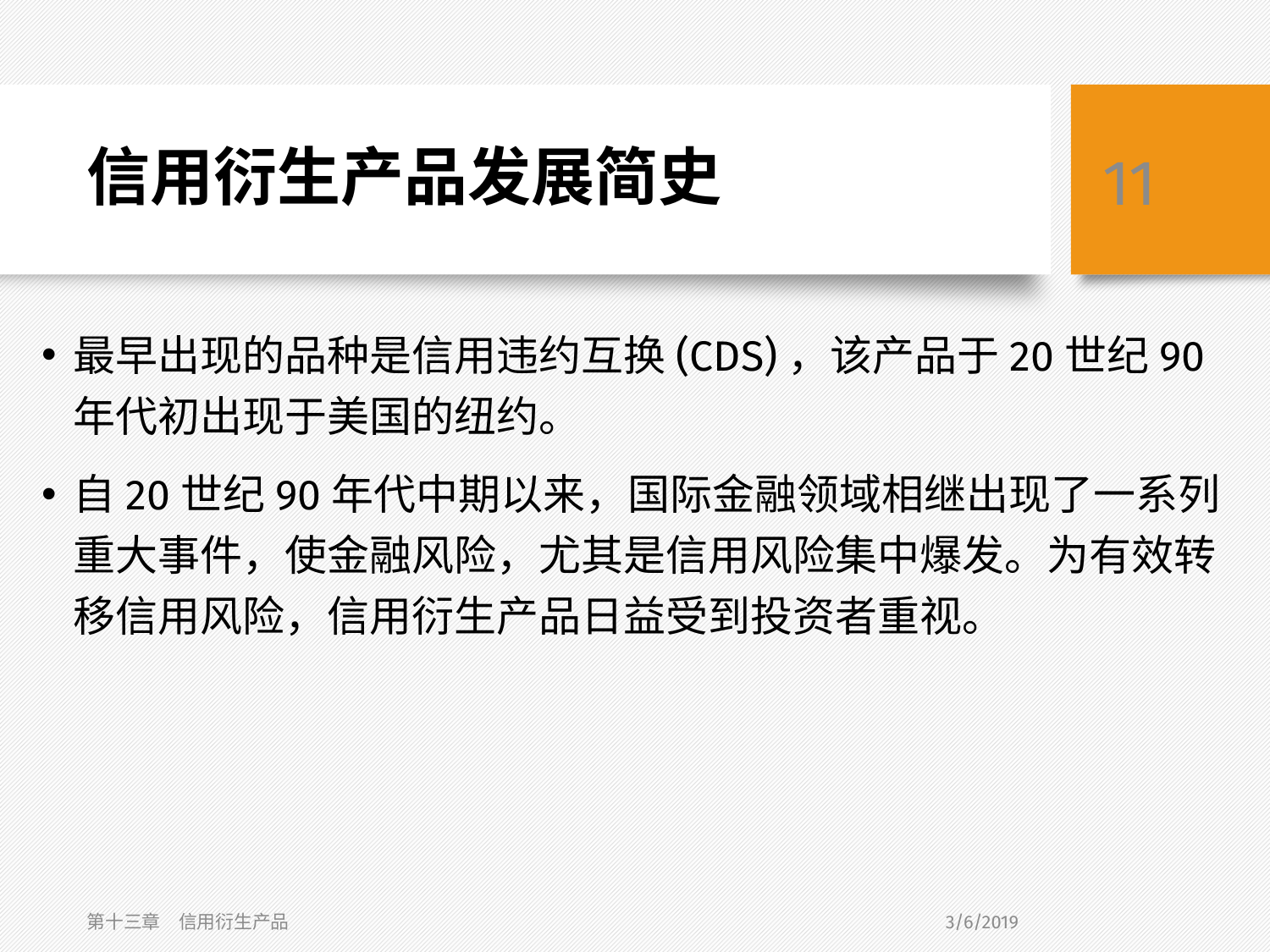

# 信用衍生产品发展简史
11
最早出现的品种是信用违约互换(CDS)，该产品于20世纪90年代初出现于美国的纽约。
自20世纪90年代中期以来，国际金融领域相继出现了一系列重大事件，使金融风险，尤其是信用风险集中爆发。为有效转移信用风险，信用衍生产品日益受到投资者重视。

3/6/2019
第十三章　信用衍生产品